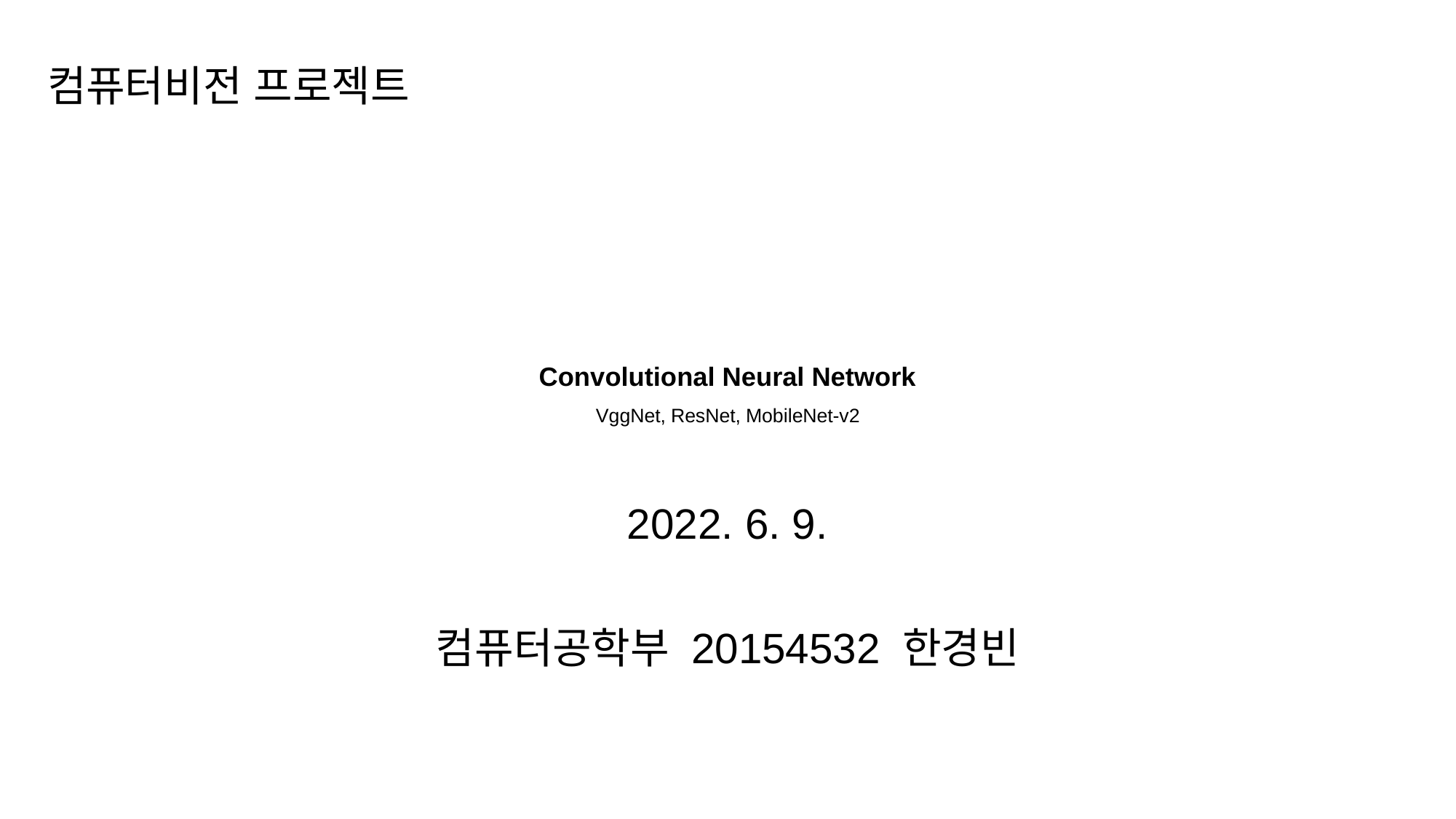

컴퓨터비전 프로젝트
# Convolutional Neural Network VggNet, ResNet, MobileNet-v2
2022. 6. 9.
컴퓨터공학부 20154532 한경빈